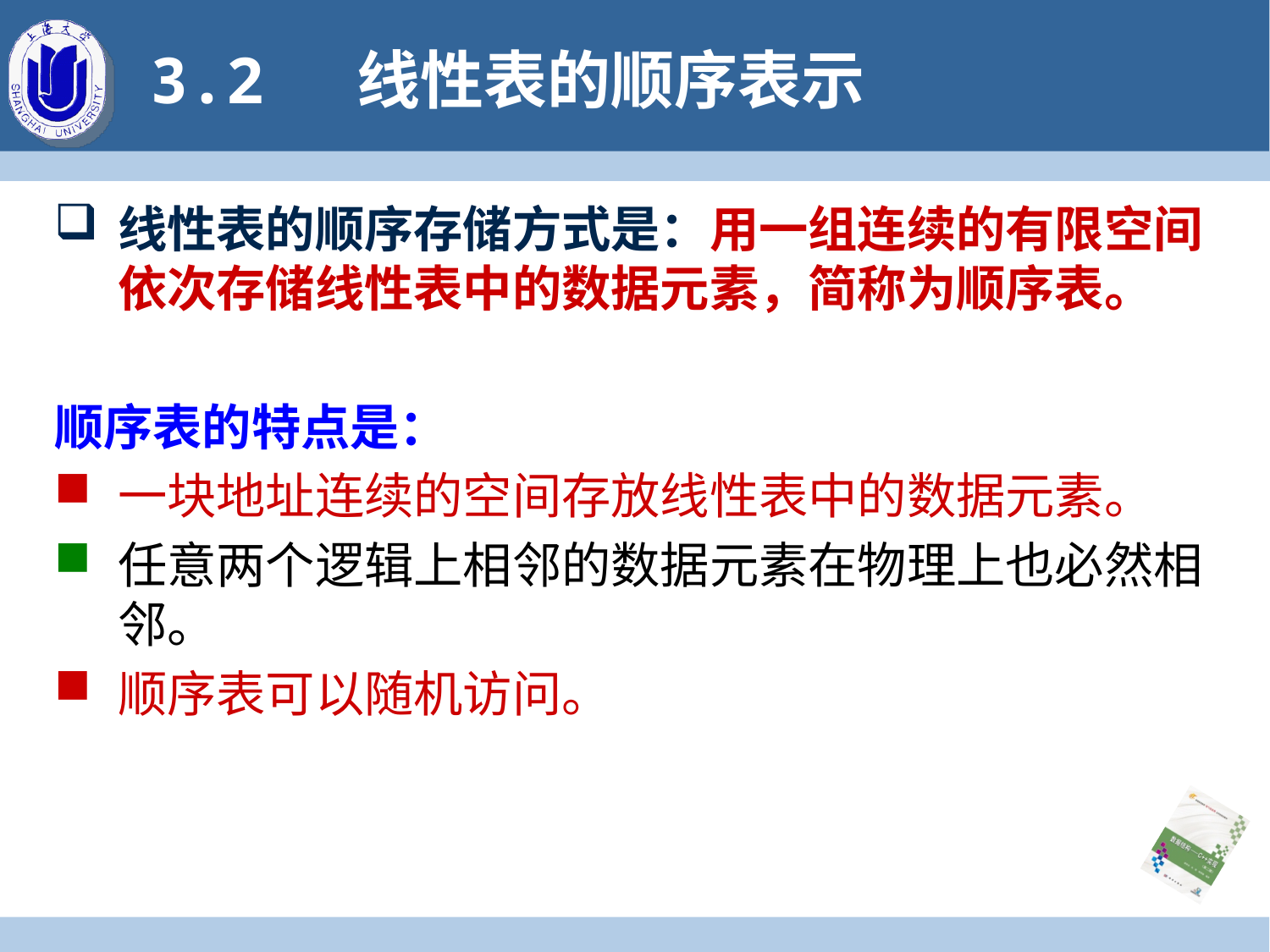

# 3.2  线性表的顺序表示
线性表的顺序存储方式是：用一组连续的有限空间依次存储线性表中的数据元素，简称为顺序表。

顺序表的特点是：
一块地址连续的空间存放线性表中的数据元素。
任意两个逻辑上相邻的数据元素在物理上也必然相邻。
顺序表可以随机访问。